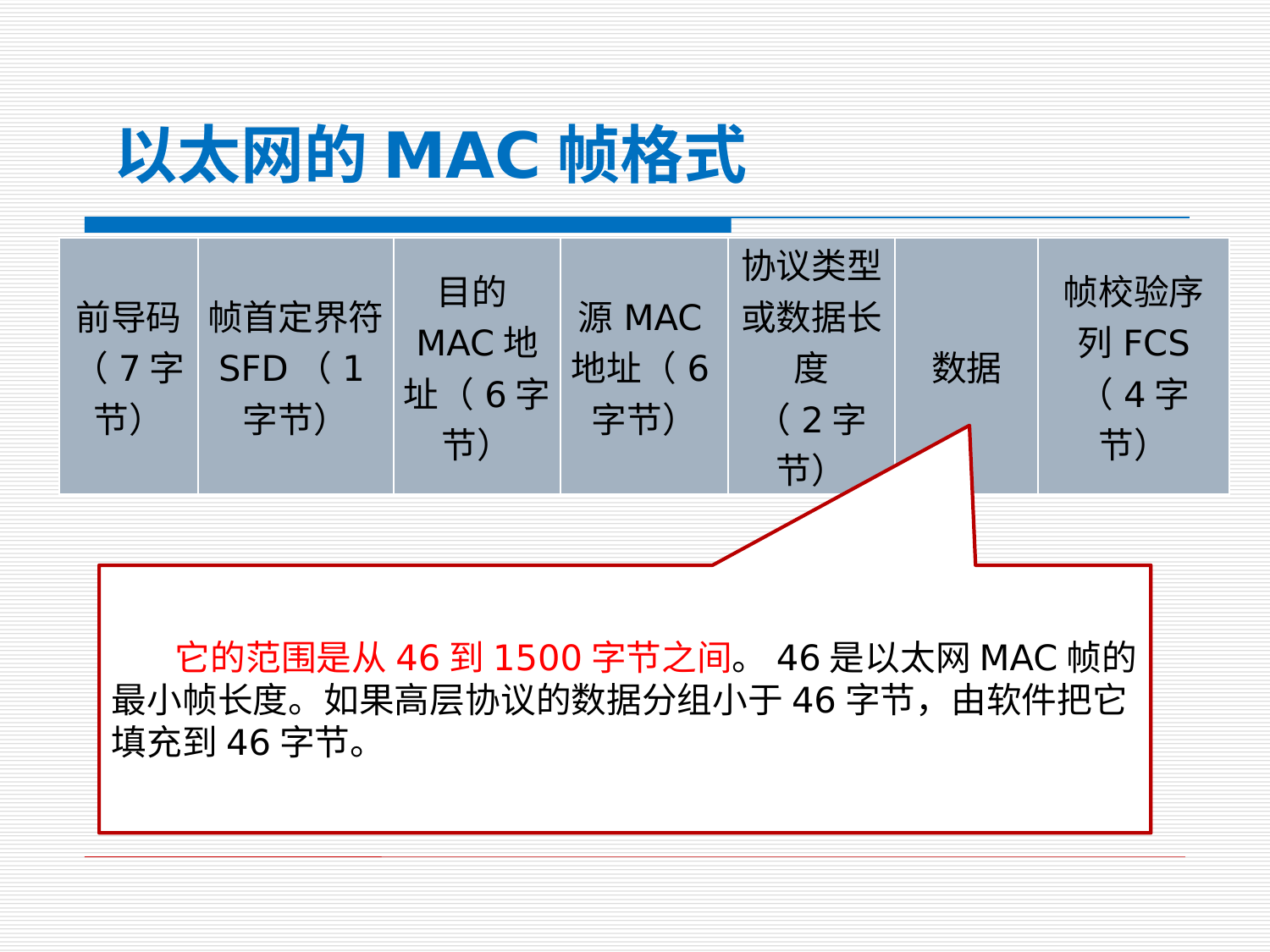

# 以太网的MAC帧格式
| 前导码 （7字节） | 帧首定界符SFD（1字节） | 目的MAC地址（6字节） | 源MAC地址（6字节） | 协议类型或数据长度 （2字节） | 数据 | 帧校验序列FCS （4字节） |
| --- | --- | --- | --- | --- | --- | --- |
它的范围是从46到1500字节之间。46是以太网MAC帧的最小帧长度。如果高层协议的数据分组小于46字节，由软件把它填充到46字节。